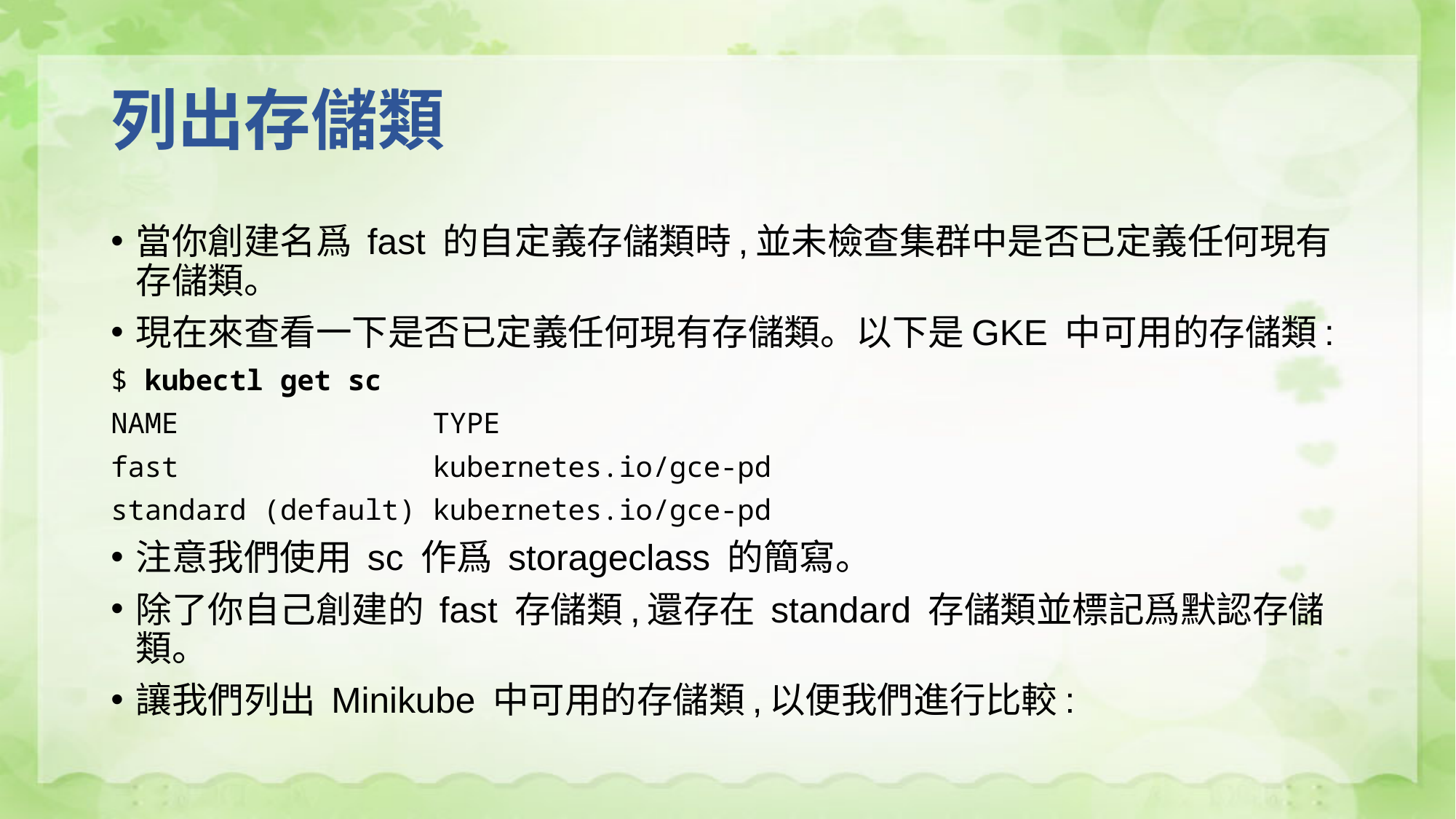

# 列出存儲類
當你創建名爲 fast 的自定義存儲類時,並未檢查集群中是否已定義任何現有存儲類。
現在來查看一下是否已定義任何現有存儲類。以下是GKE 中可用的存儲類:
$ kubectl get sc
NAME               TYPE
fast               kubernetes.io/gce-pd
standard (default) kubernetes.io/gce-pd
注意我們使用 sc 作爲 storageclass 的簡寫。
除了你自己創建的 fast 存儲類,還存在 standard 存儲類並標記爲默認存儲類。
讓我們列出 Minikube 中可用的存儲類,以便我們進行比較: